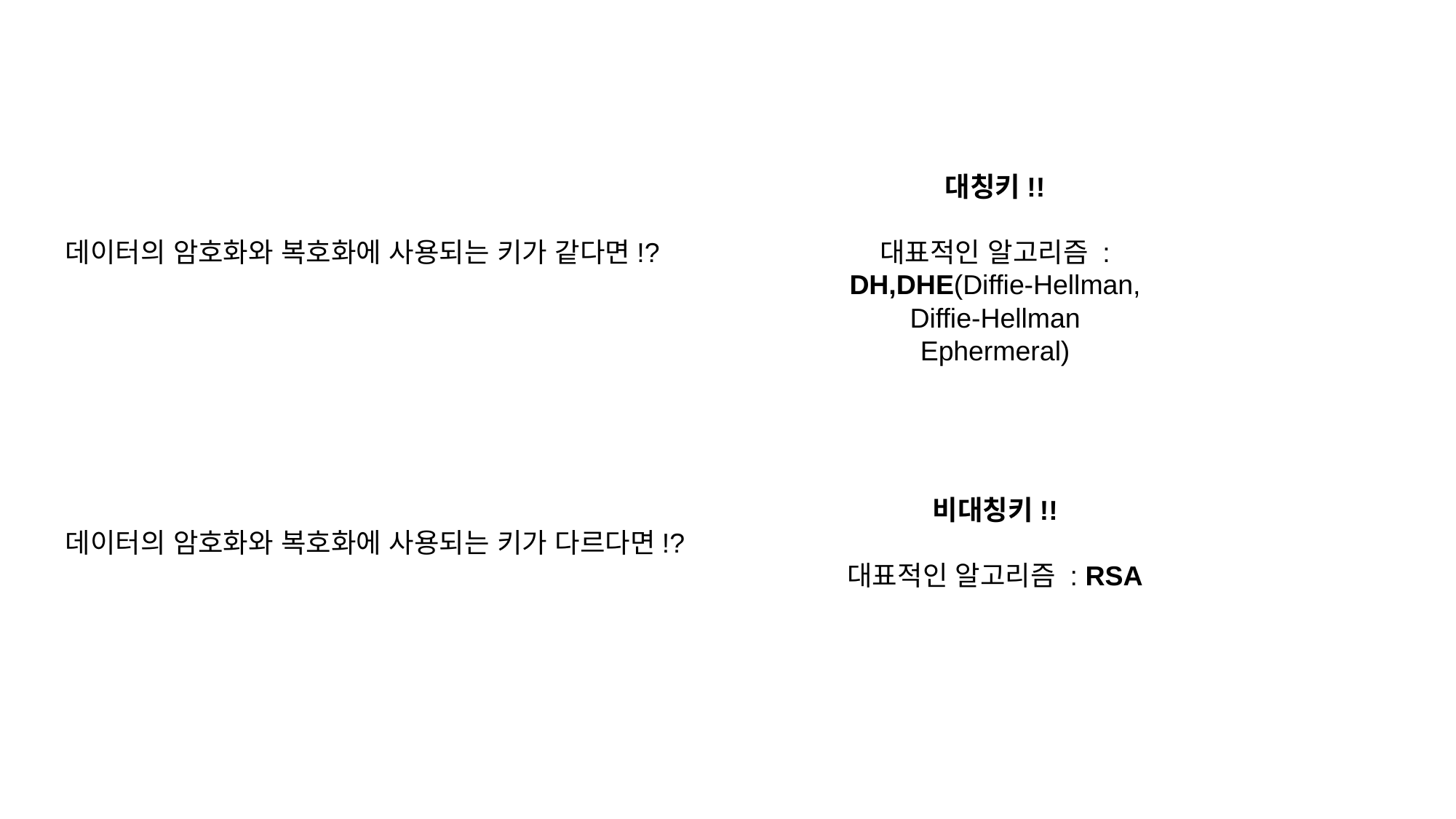

대칭키!!

대표적인 알고리즘 : DH,DHE(Diffie-Hellman, Diffie-Hellman Ephermeral)
데이터의 암호화와 복호화에 사용되는 키가 같다면!?
비대칭키!!

대표적인 알고리즘 : RSA
데이터의 암호화와 복호화에 사용되는 키가 다르다면!?